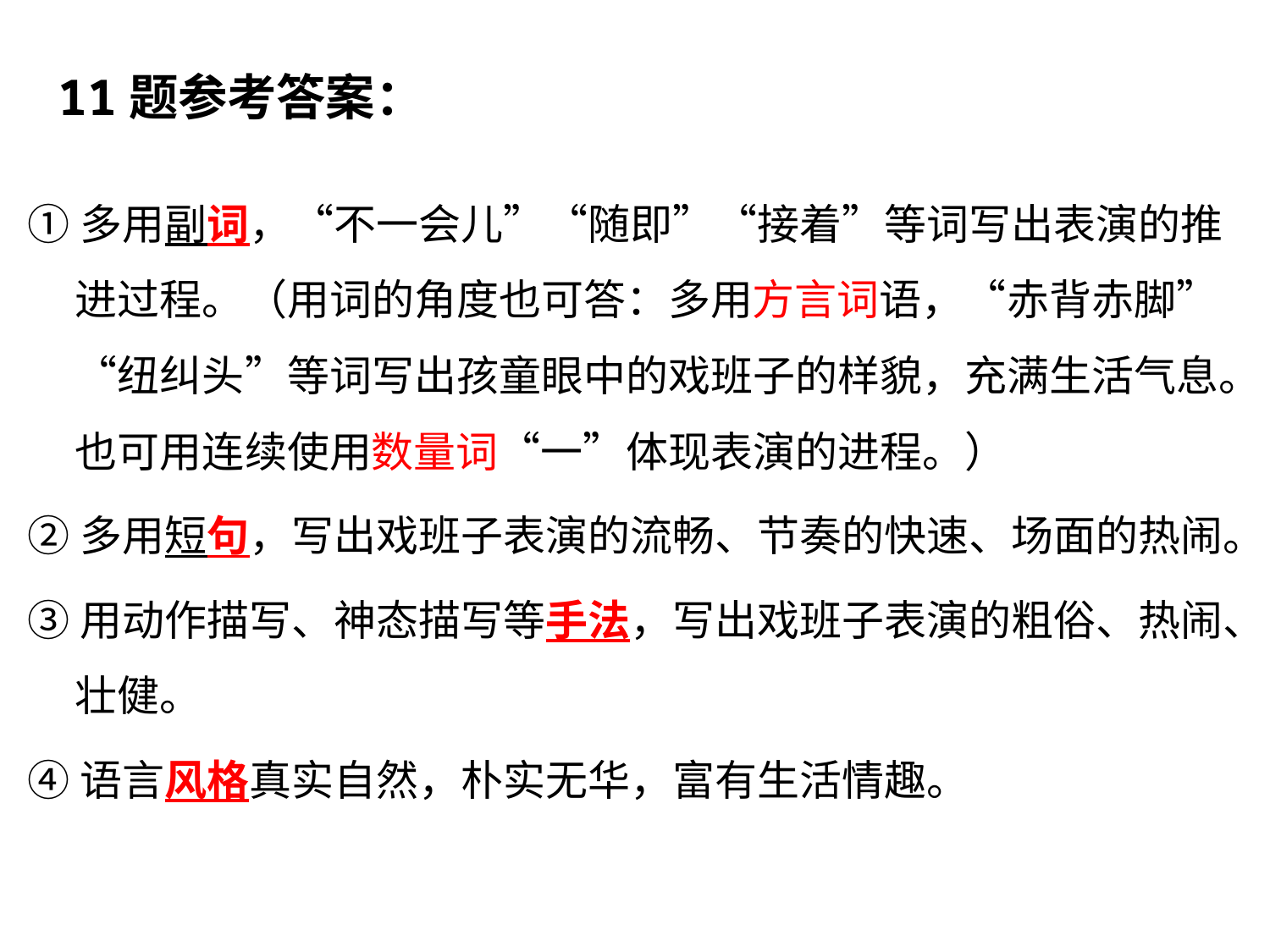

# 11题参考答案：
①多用副词，“不一会儿”“随即”“接着”等词写出表演的推进过程。（用词的角度也可答：多用方言词语，“赤背赤脚”“纽纠头”等词写出孩童眼中的戏班子的样貌，充满生活气息。也可用连续使用数量词“一”体现表演的进程。）
②多用短句，写出戏班子表演的流畅、节奏的快速、场面的热闹。
③用动作描写、神态描写等手法，写出戏班子表演的粗俗、热闹、壮健。
④语言风格真实自然，朴实无华，富有生活情趣。